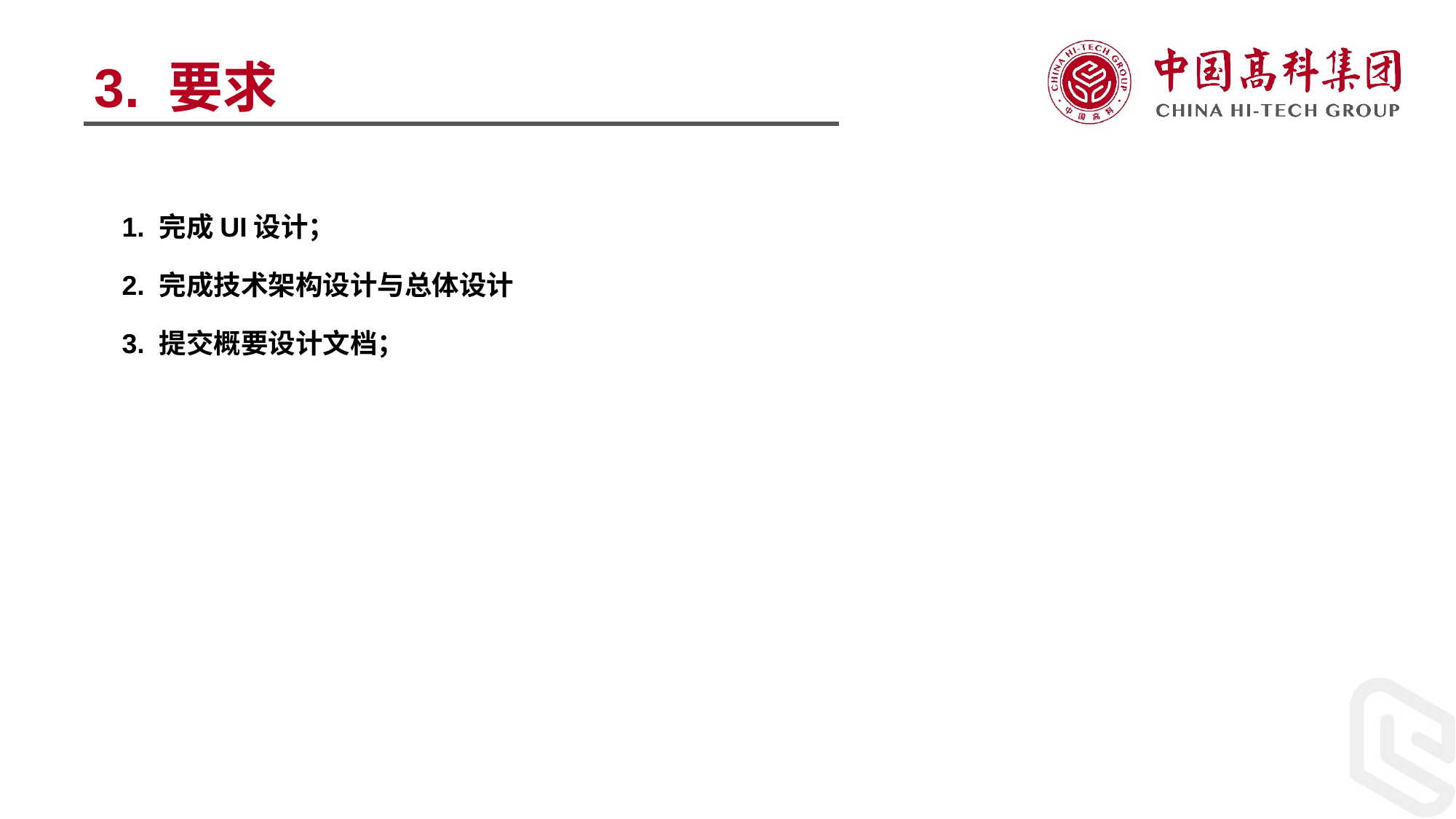

3. 要求
1. 完成UI设计；
2. 完成技术架构设计与总体设计
3. 提交概要设计文档；